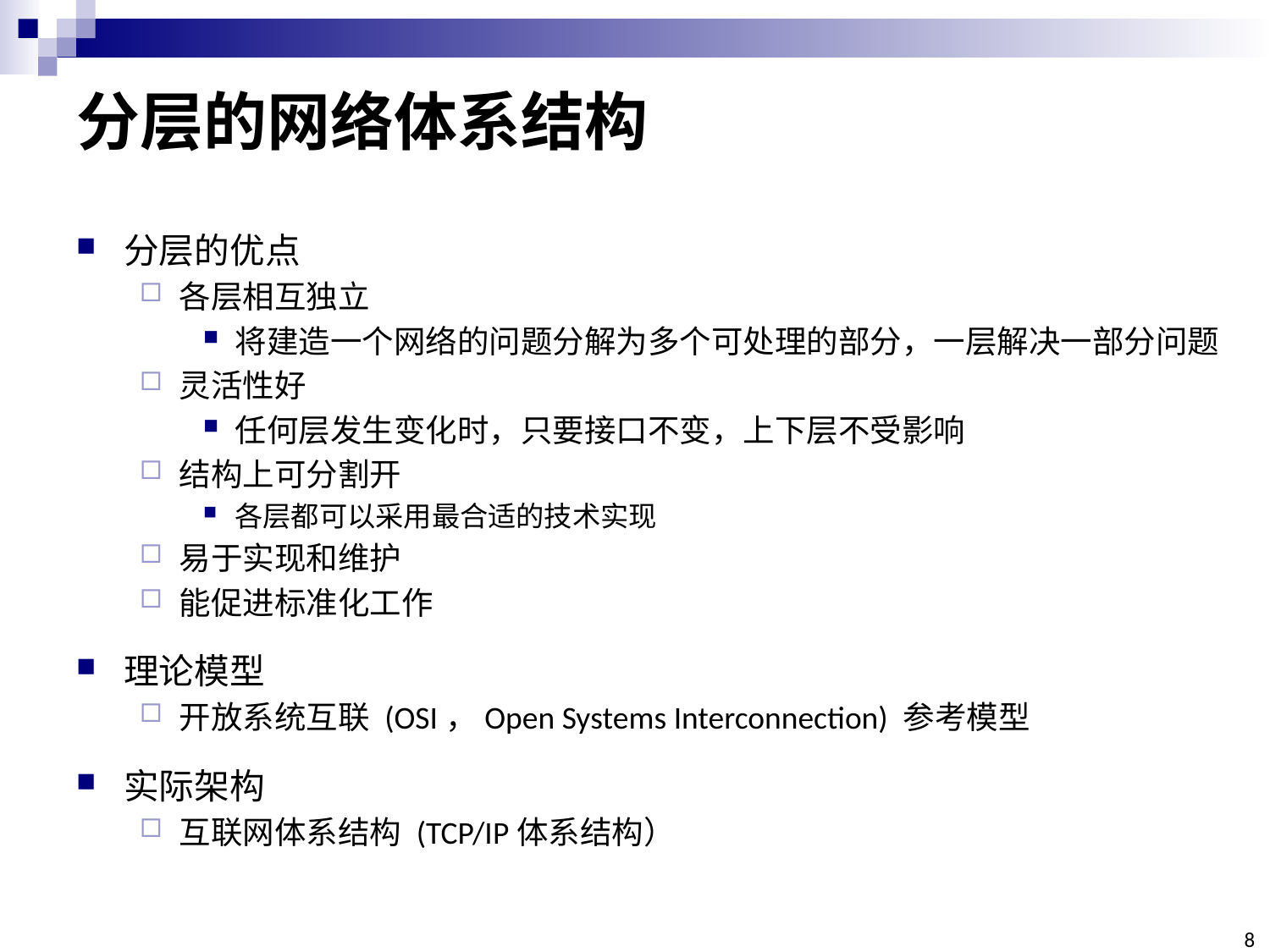

# 分层的网络体系结构
分层的优点
各层相互独立
将建造一个网络的问题分解为多个可处理的部分，一层解决一部分问题
灵活性好
任何层发生变化时，只要接口不变，上下层不受影响
结构上可分割开
各层都可以采用最合适的技术实现
易于实现和维护
能促进标准化工作
理论模型
开放系统互联 (OSI，Open Systems Interconnection) 参考模型
实际架构
互联网体系结构 (TCP/IP体系结构）

8